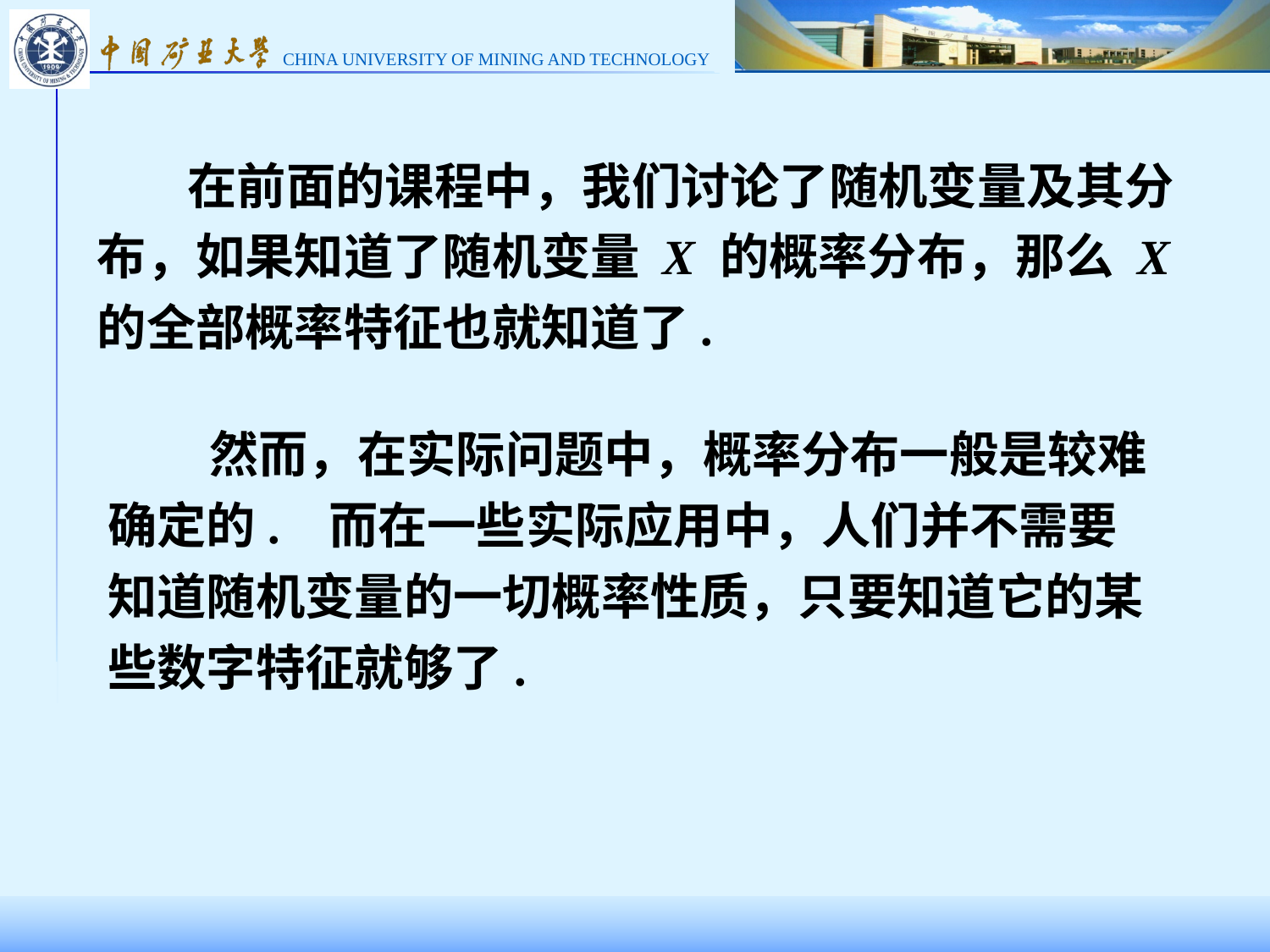

在前面的课程中，我们讨论了随机变量及其分布，如果知道了随机变量 X 的概率分布，那么 X的全部概率特征也就知道了.

        然而，在实际问题中，概率分布一般是较难确定的.   而在一些实际应用中，人们并不需要知道随机变量的一切概率性质，只要知道它的某些数字特征就够了.